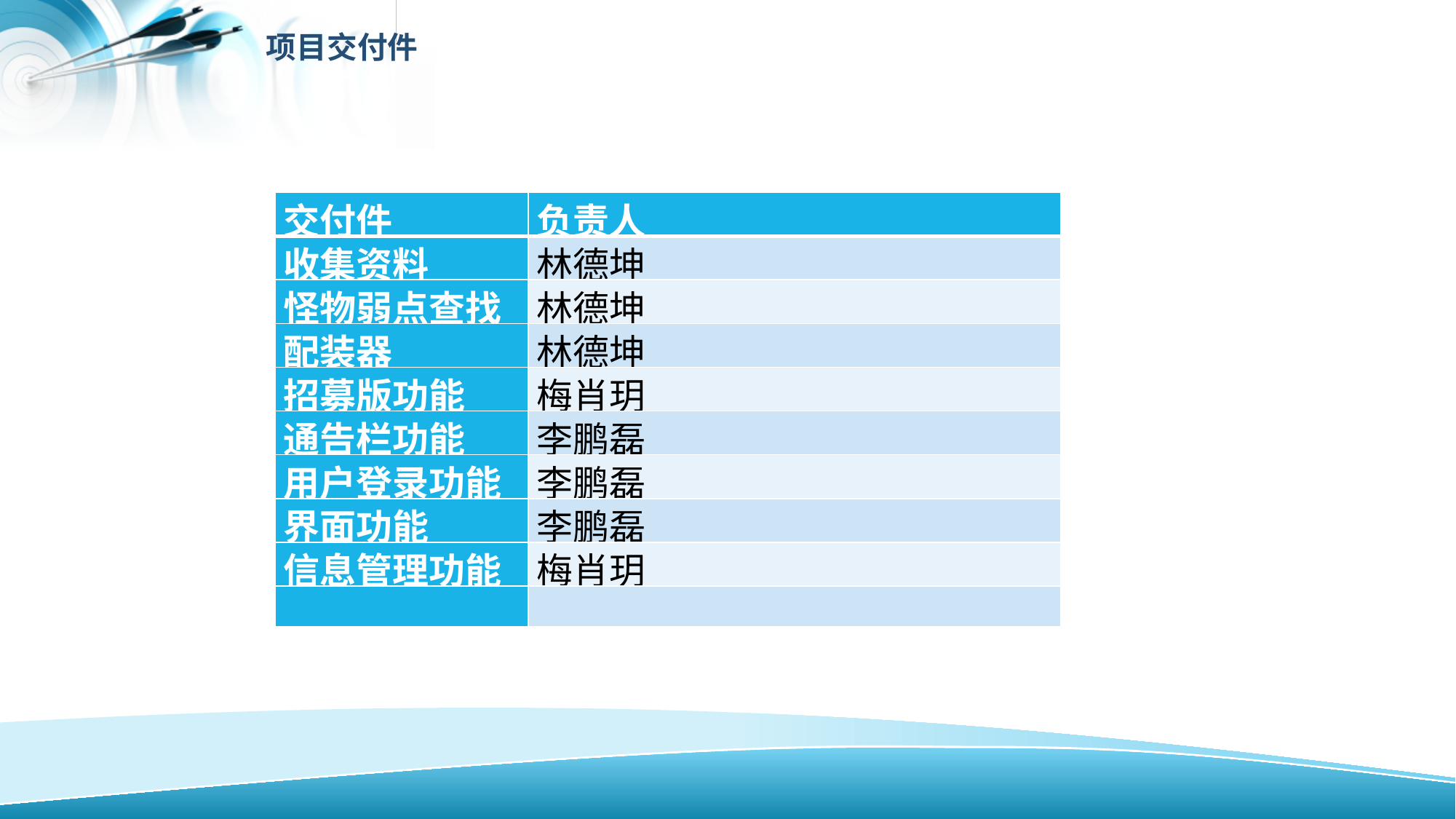

延迟符
项目交付件
| 交付件 | 负责人 |
| --- | --- |
| 收集资料 | 林德坤 |
| 怪物弱点查找 | 林德坤 |
| 配装器 | 林德坤 |
| 招募版功能 | 梅肖玥 |
| 通告栏功能 | 李鹏磊 |
| 用户登录功能 | 李鹏磊 |
| 界面功能 | 李鹏磊 |
| 信息管理功能 | 梅肖玥 |
|  |  |